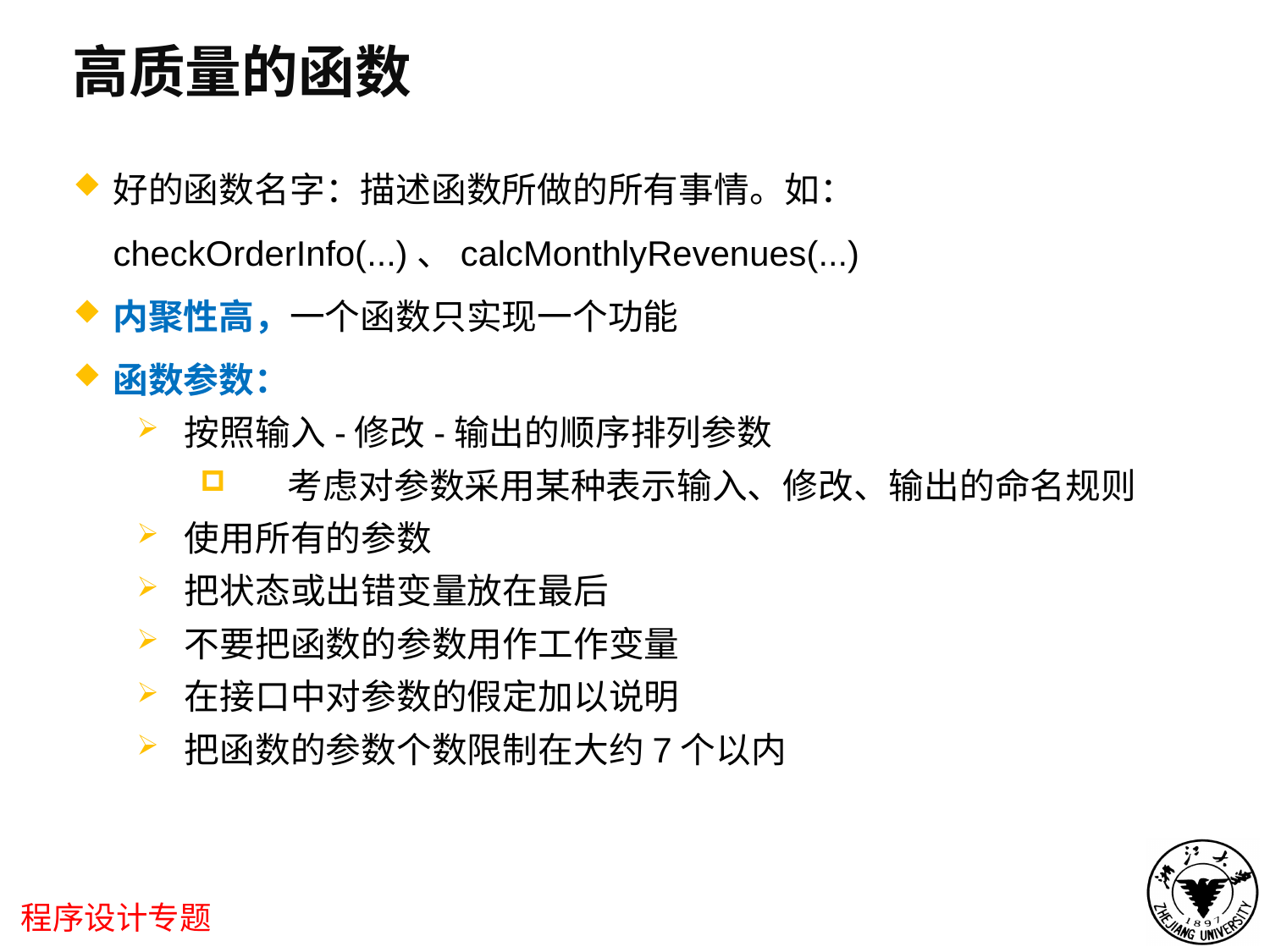

高质量的函数
好的函数名字：描述函数所做的所有事情。如：checkOrderInfo(...)、calcMonthlyRevenues(...)
内聚性高，一个函数只实现一个功能
函数参数：
按照输入-修改-输出的顺序排列参数
    考虑对参数采用某种表示输入、修改、输出的命名规则
使用所有的参数
把状态或出错变量放在最后
不要把函数的参数用作工作变量
在接口中对参数的假定加以说明
把函数的参数个数限制在大约7个以内